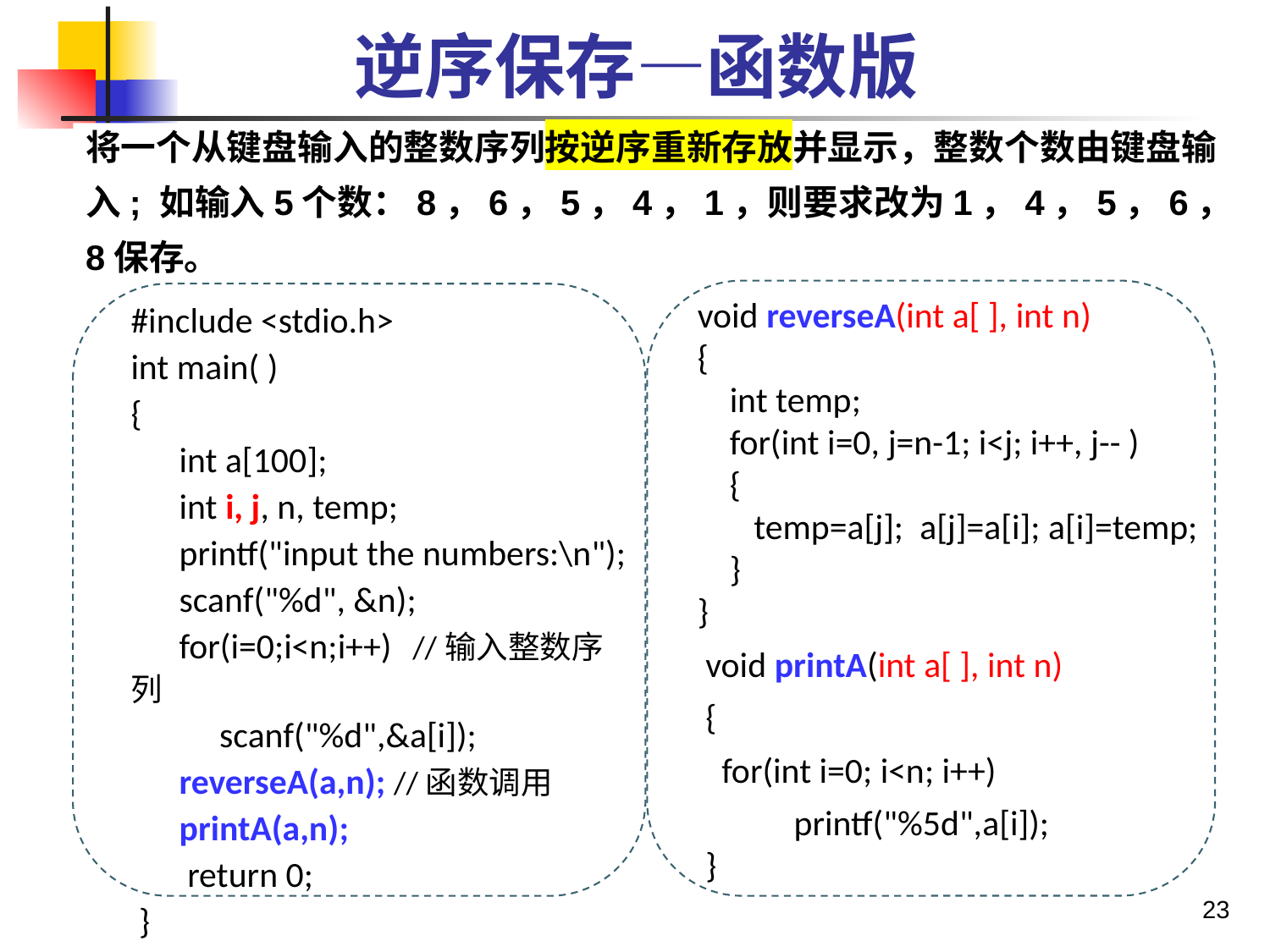

# 逆序保存—函数版
将一个从键盘输入的整数序列按逆序重新存放并显示，整数个数由键盘输入; 如输入5个数：8，6，5，4，1，则要求改为1，4，5，6，8保存。

void reverseA(int a[ ], int n)
{
    int temp;
    for(int i=0, j=n-1; i<j; i++, j-- )
    {
       temp=a[j];  a[j]=a[i]; a[i]=temp;
    }
}
 void printA(int a[ ], int n)
 {
   for(int i=0; i<n; i++)
            printf("%5d",a[i]);
 }
#include <stdio.h>
int main( )
{
      int a[100];
      int i, j, n, temp;
      printf("input the numbers:\n");
      scanf("%d", &n);
      for(i=0;i<n;i++)   //输入整数序列
           scanf("%d",&a[i]);
      reverseA(a,n); //函数调用
      printA(a,n);
       return 0;
 }

23